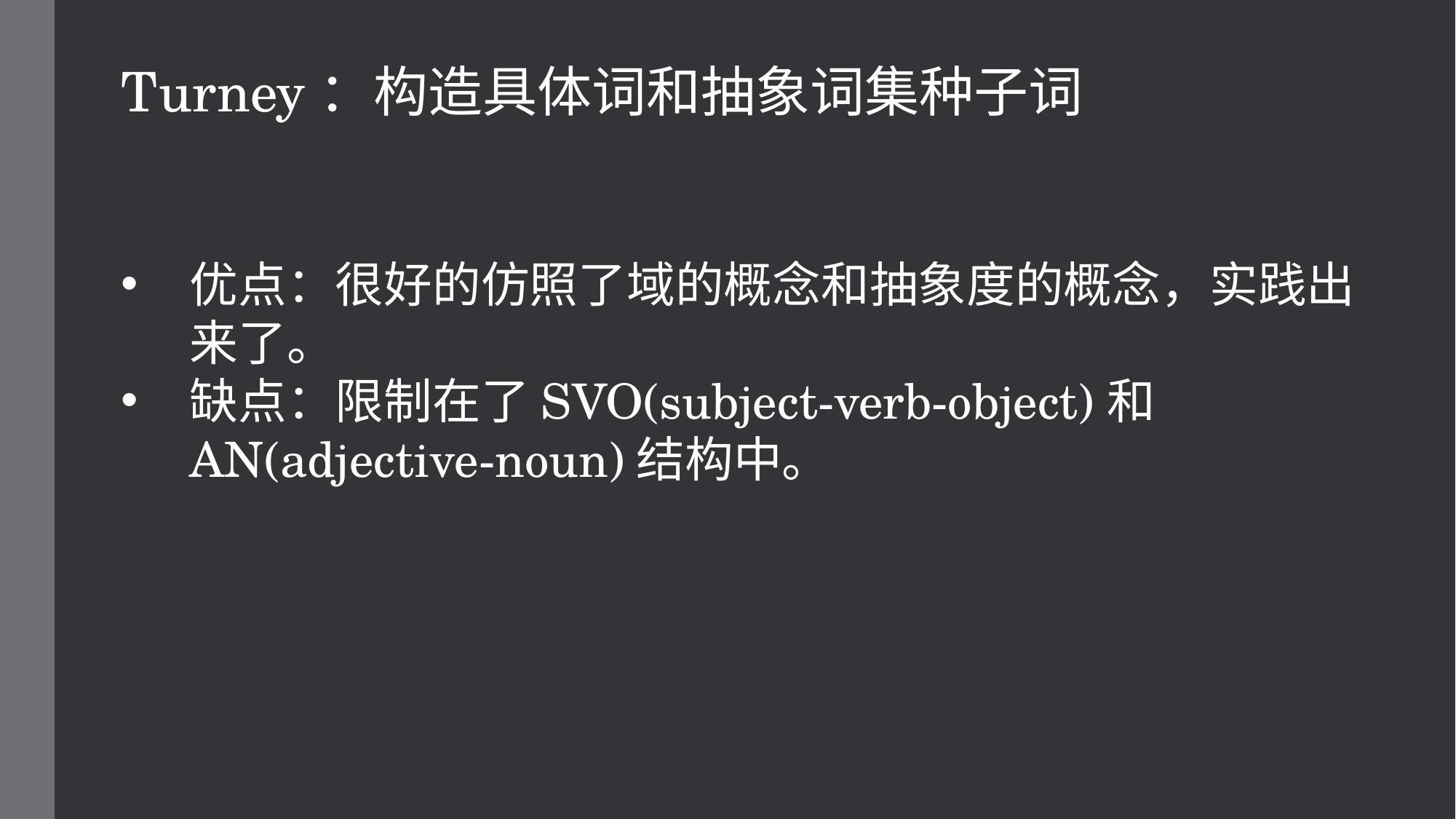

Turney：构造具体词和抽象词集种子词

优点：很好的仿照了域的概念和抽象度的概念，实践出来了。
缺点：限制在了SVO(subject-verb-object)和AN(adjective-noun)结构中。